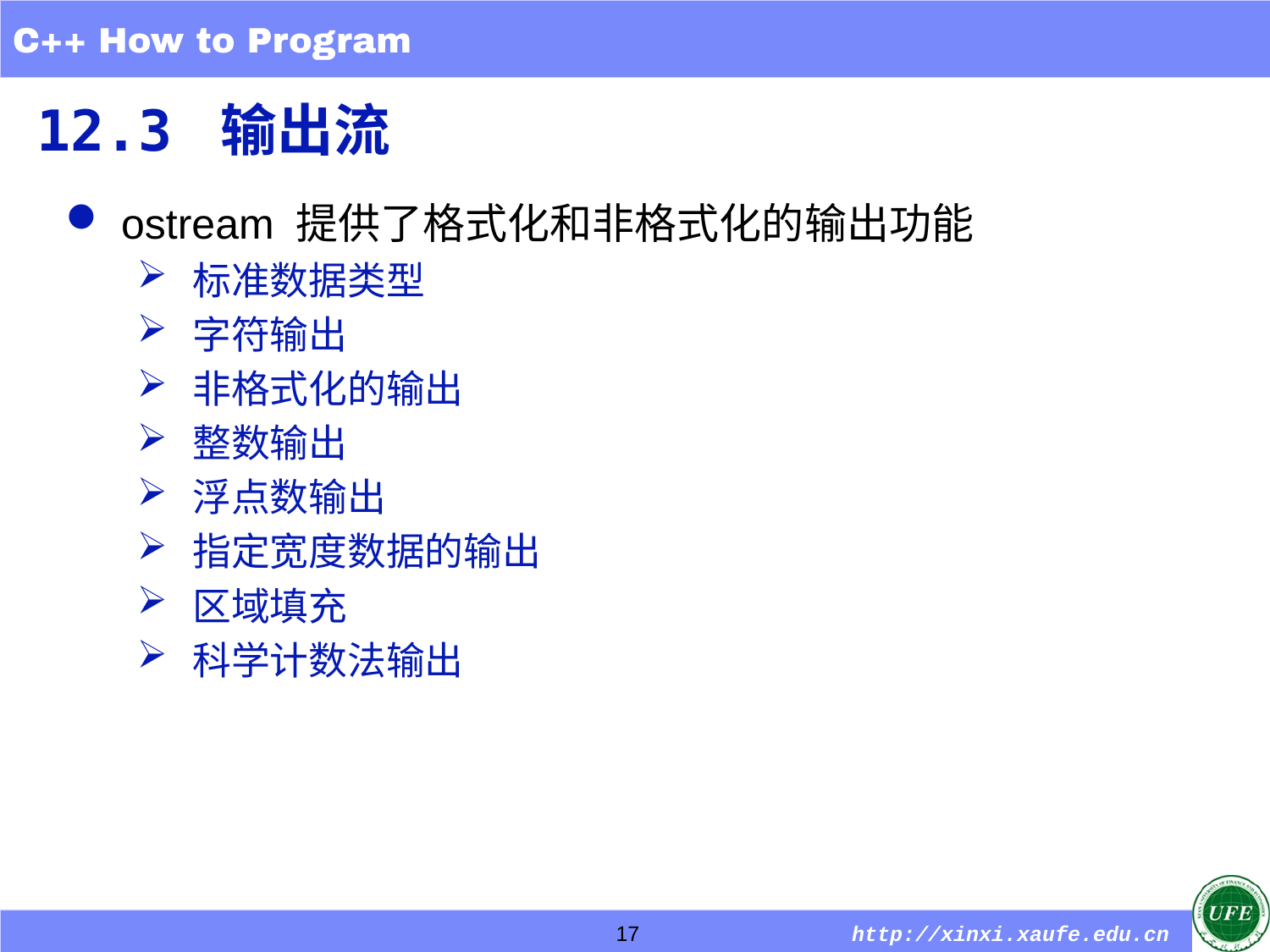

# 12.3 输出流
ostream 提供了格式化和非格式化的输出功能
标准数据类型
字符输出
非格式化的输出
整数输出
浮点数输出
指定宽度数据的输出
区域填充
科学计数法输出
17